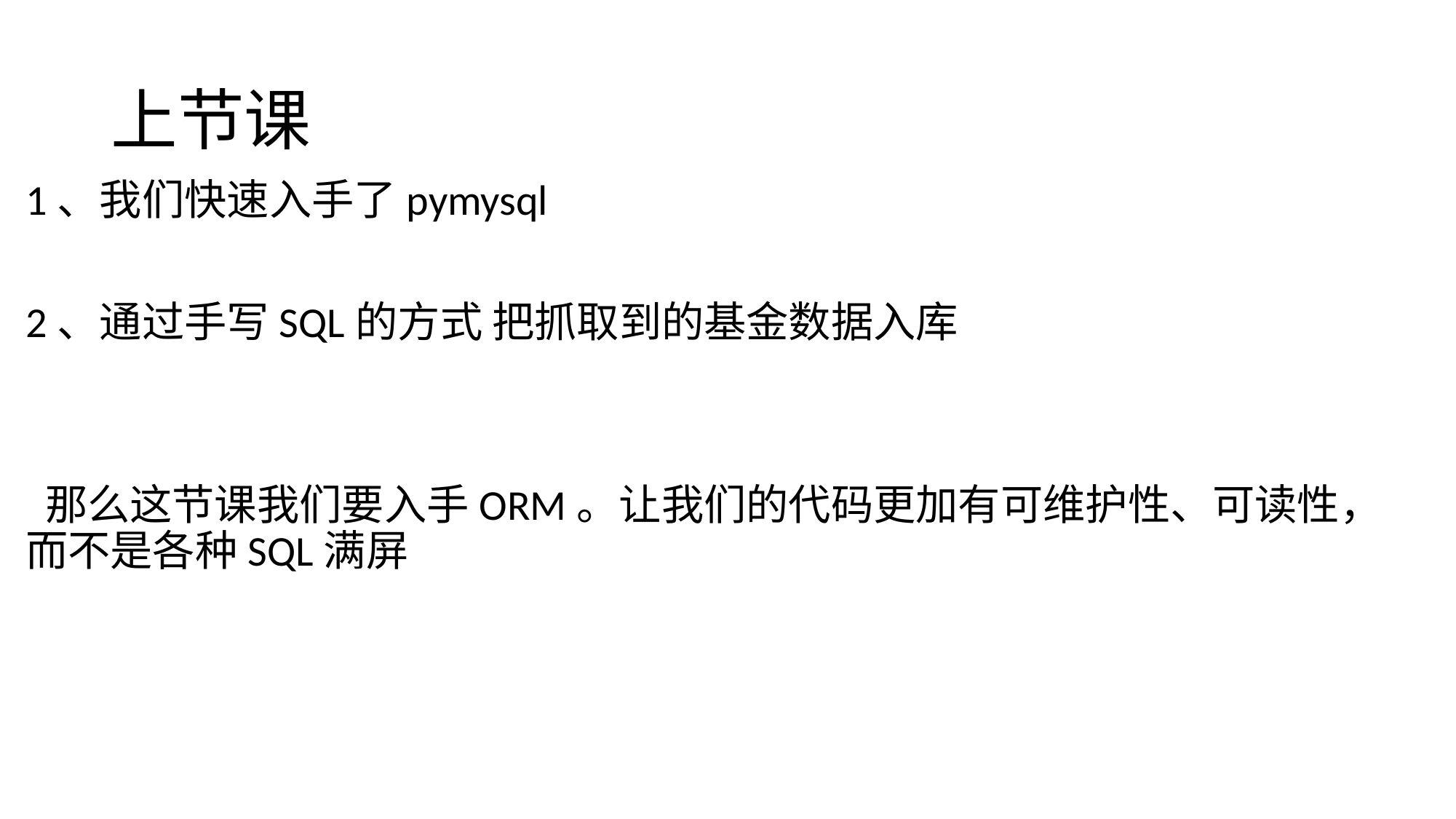

# 上节课
1、我们快速入手了pymysql

2、通过手写SQL的方式 把抓取到的基金数据入库

 那么这节课我们要入手ORM。让我们的代码更加有可维护性、可读性，而不是各种SQL满屏